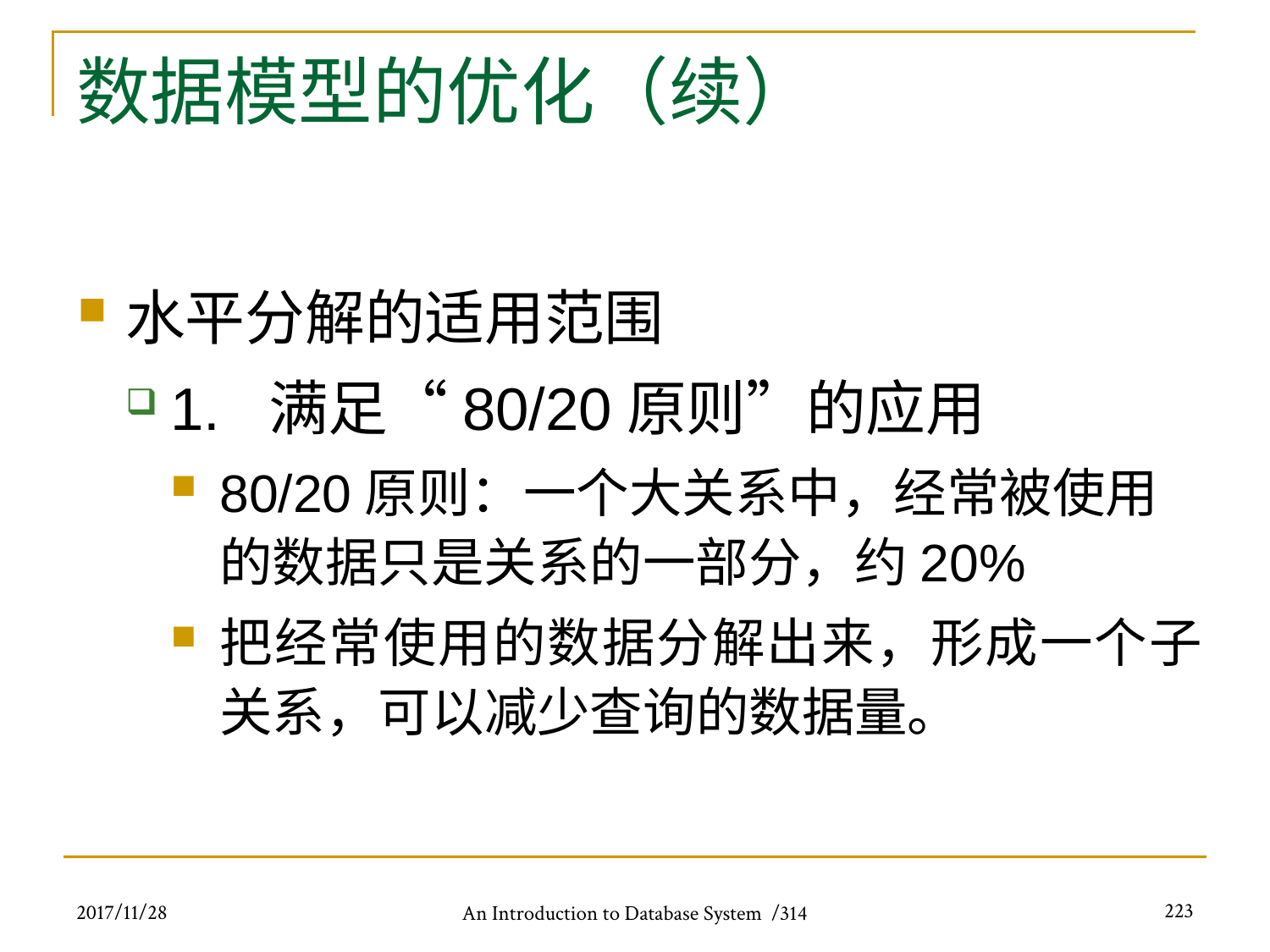

# 数据模型的优化（续）
水平分解的适用范围
1.  满足“80/20原则”的应用
80/20原则：一个大关系中，经常被使用的数据只是关系的一部分，约20%
把经常使用的数据分解出来，形成一个子关系，可以减少查询的数据量。
2017/11/28
223
An Introduction to Database System  /314